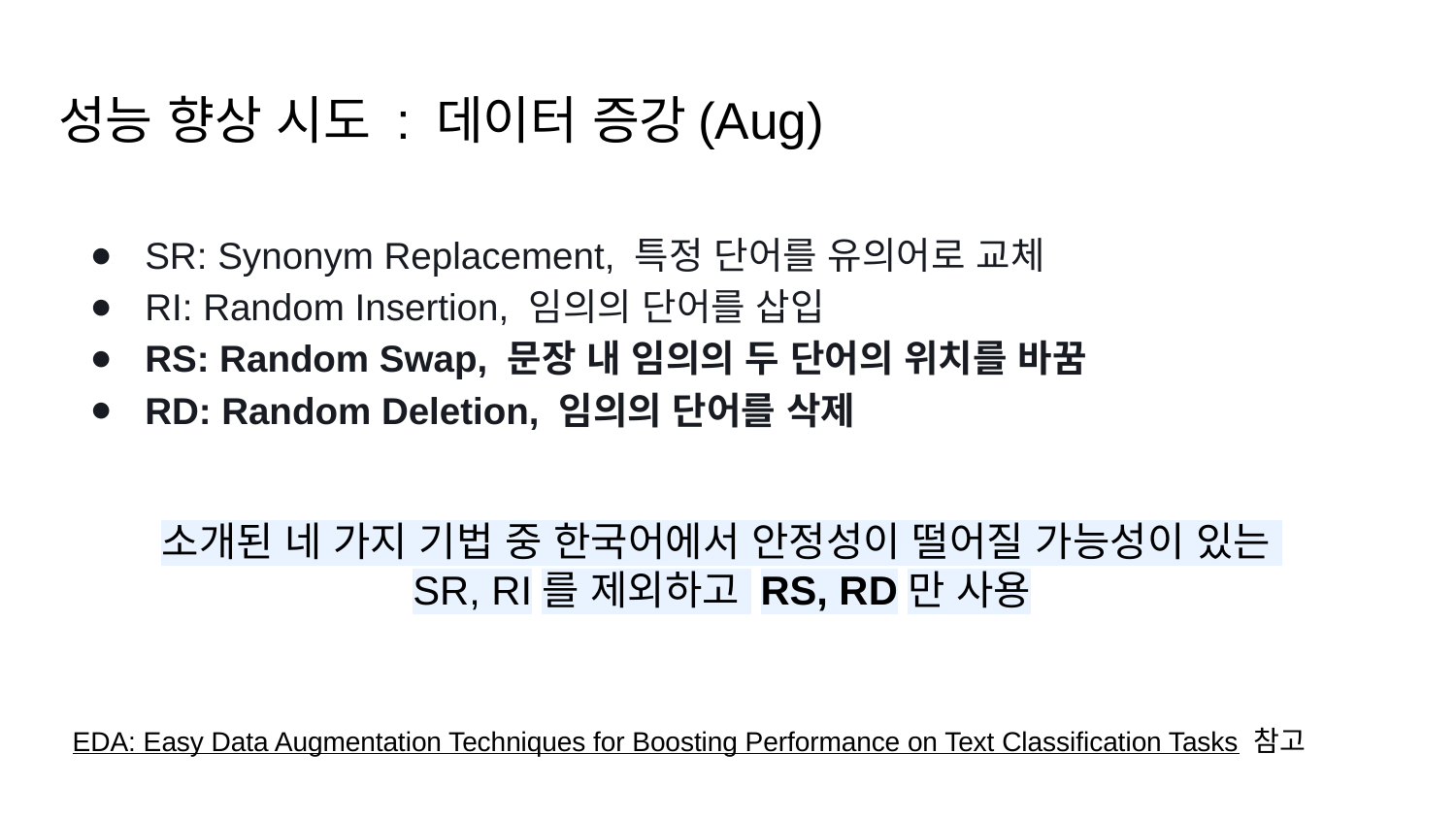

# 성능 향상 시도 : 데이터 증강(Aug)
SR: Synonym Replacement, 특정 단어를 유의어로 교체
RI: Random Insertion, 임의의 단어를 삽입
RS: Random Swap, 문장 내 임의의 두 단어의 위치를 바꿈
RD: Random Deletion, 임의의 단어를 삭제
소개된 네 가지 기법 중 한국어에서 안정성이 떨어질 가능성이 있는
SR, RI를 제외하고 RS, RD만 사용
EDA: Easy Data Augmentation Techniques for Boosting Performance on Text Classification Tasks 참고